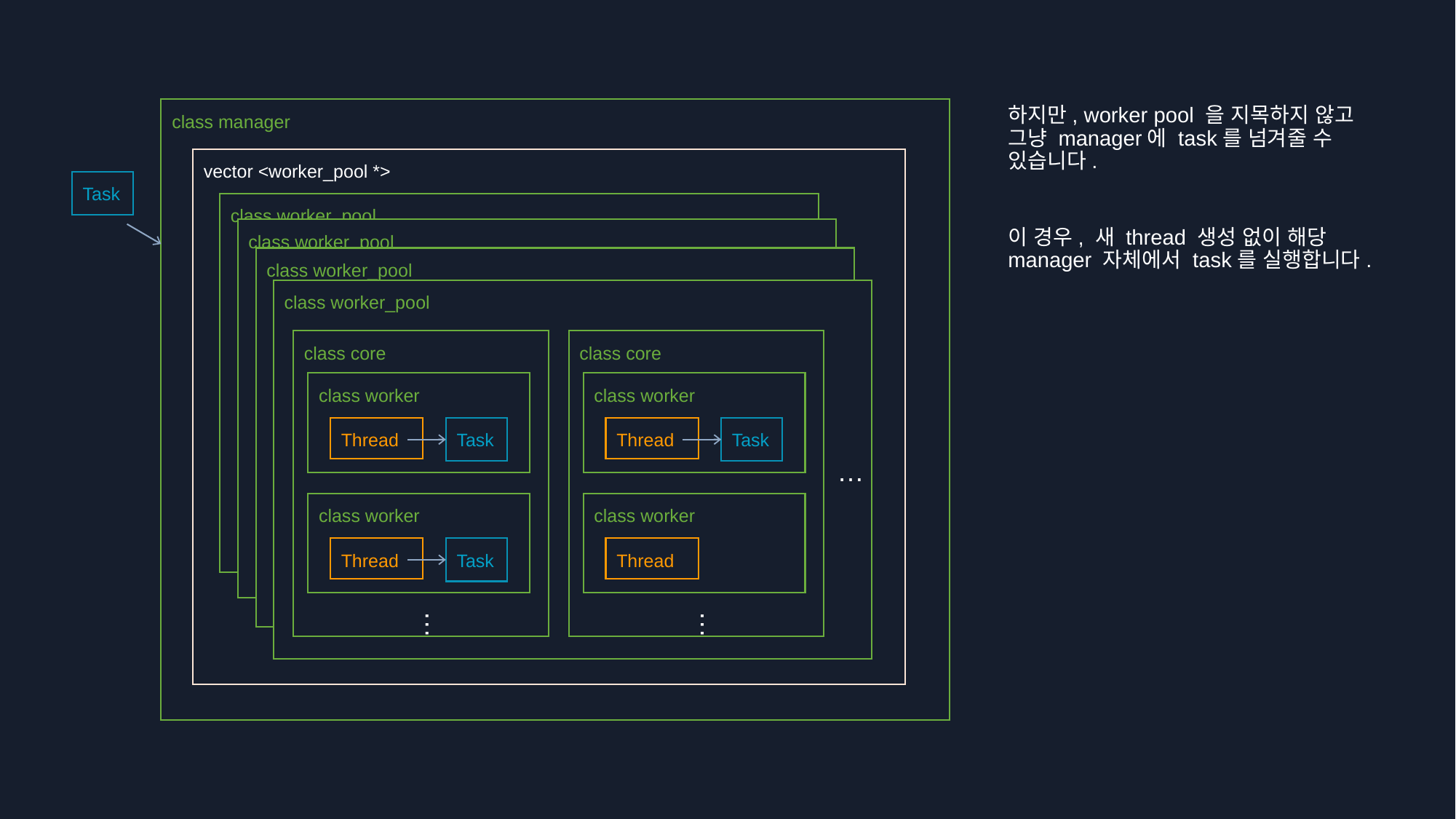

하지만, worker pool 을 지목하지 않고 그냥 manager에 task를 넘겨줄 수 있습니다.

이 경우, 새 thread 생성 없이 해당 manager 자체에서 task를 실행합니다.
class manager
vector <worker_pool *>
class worker_pool
class core
class worker
Thread
Task
class worker
Thread
Task
…
class core
class worker
Thread
Task
class worker
Thread
…
…
class worker_pool
class core
class worker
Thread
Task
class worker
Thread
Task
…
class core
class worker
Thread
Task
class worker
Thread
…
…
class worker_pool
class core
class worker
Thread
Task
class worker
Thread
Task
…
class core
class worker
Thread
Task
class worker
Thread
…
…
class worker_pool
class core
class worker
Thread
Task
class worker
Thread
Task
…
class core
class worker
Thread
Task
class worker
Thread
…
…
Task